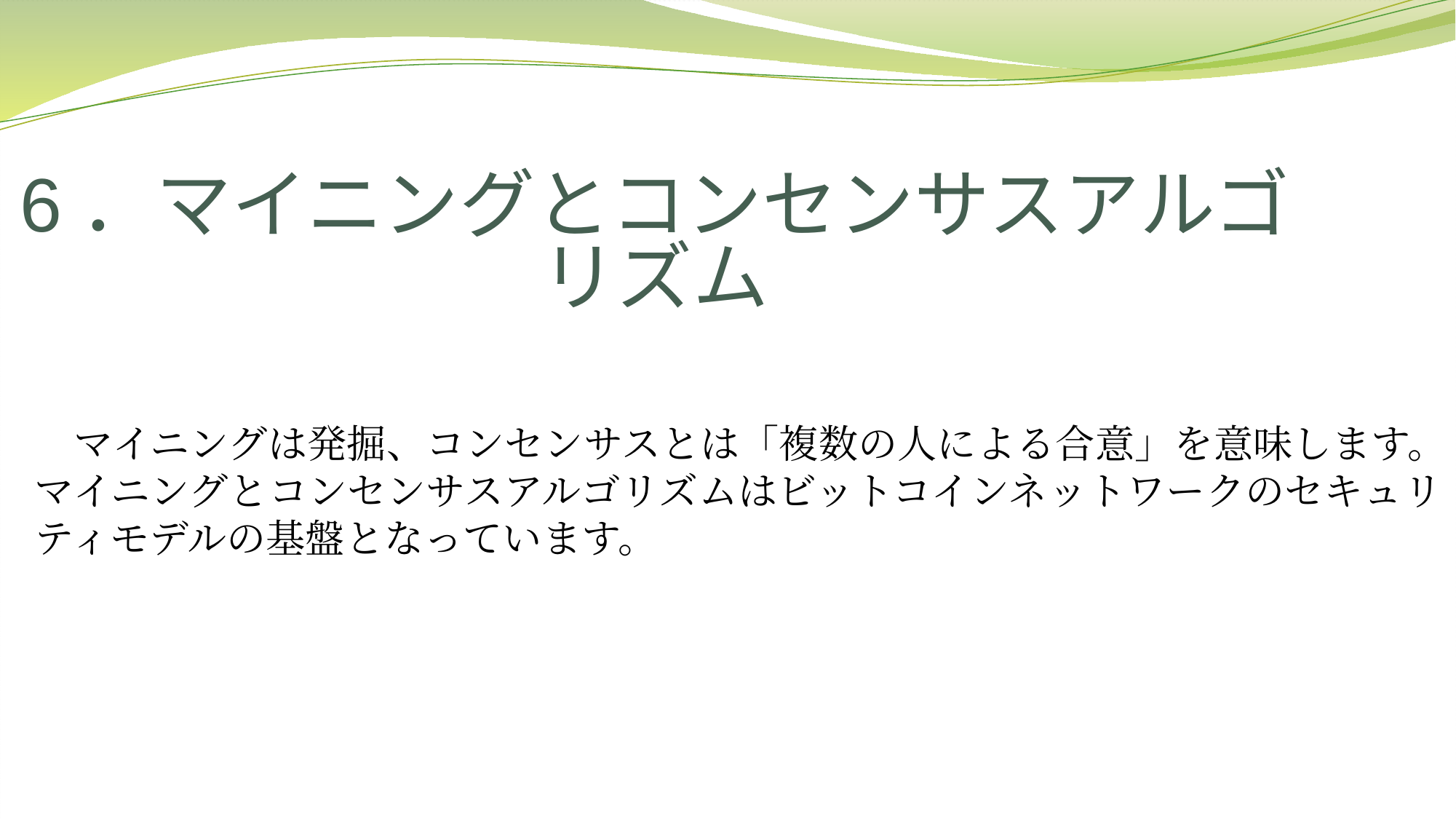

# 6．マイニングとコンセンサスアルゴリズム
　マイニングは発掘、コンセンサスとは「複数の人による合意」を意味します。マイニングとコンセンサスアルゴリズムはビットコインネットワークのセキュリティモデルの基盤となっています。